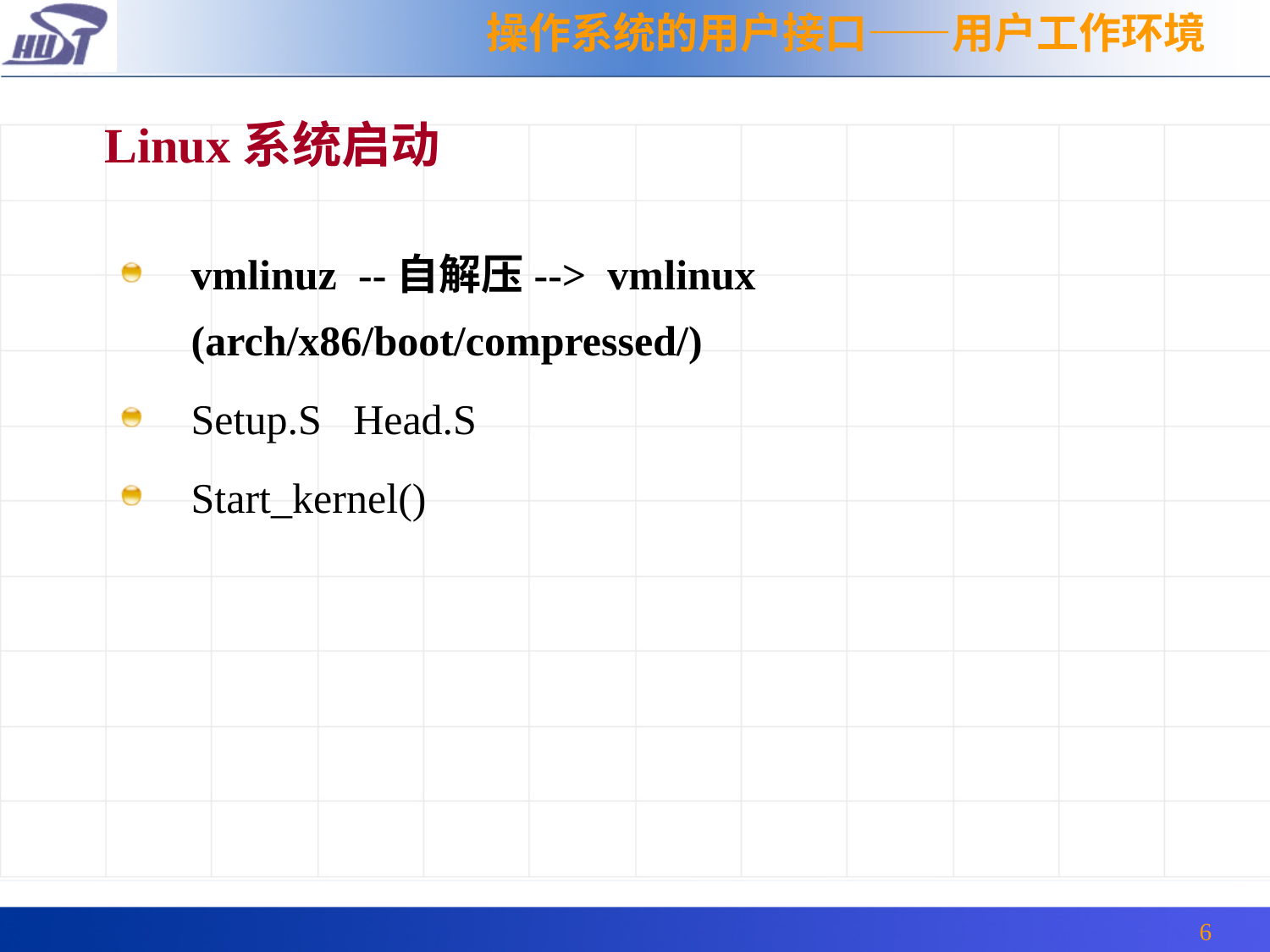

操作系统的用户接口——用户工作环境
Linux系统启动
vmlinuz  --自解压-->  vmlinux (arch/x86/boot/compressed/)
Setup.S   Head.S
Start_kernel()
6